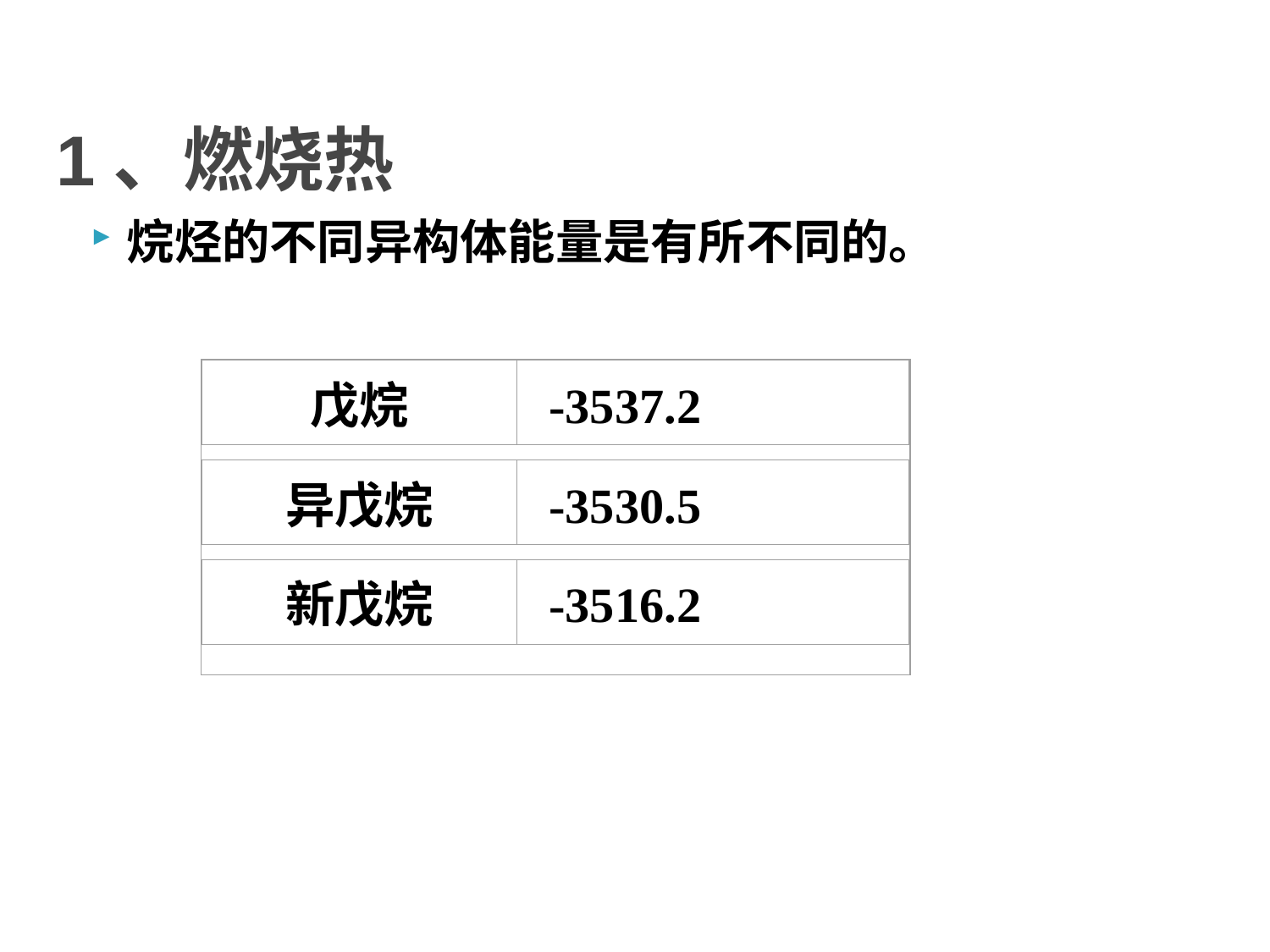

# 1、燃烧热
烷烃的不同异构体能量是有所不同的。

戊烷

-3537.2

异戊烷

-3530.5

新戊烷

-3516.2